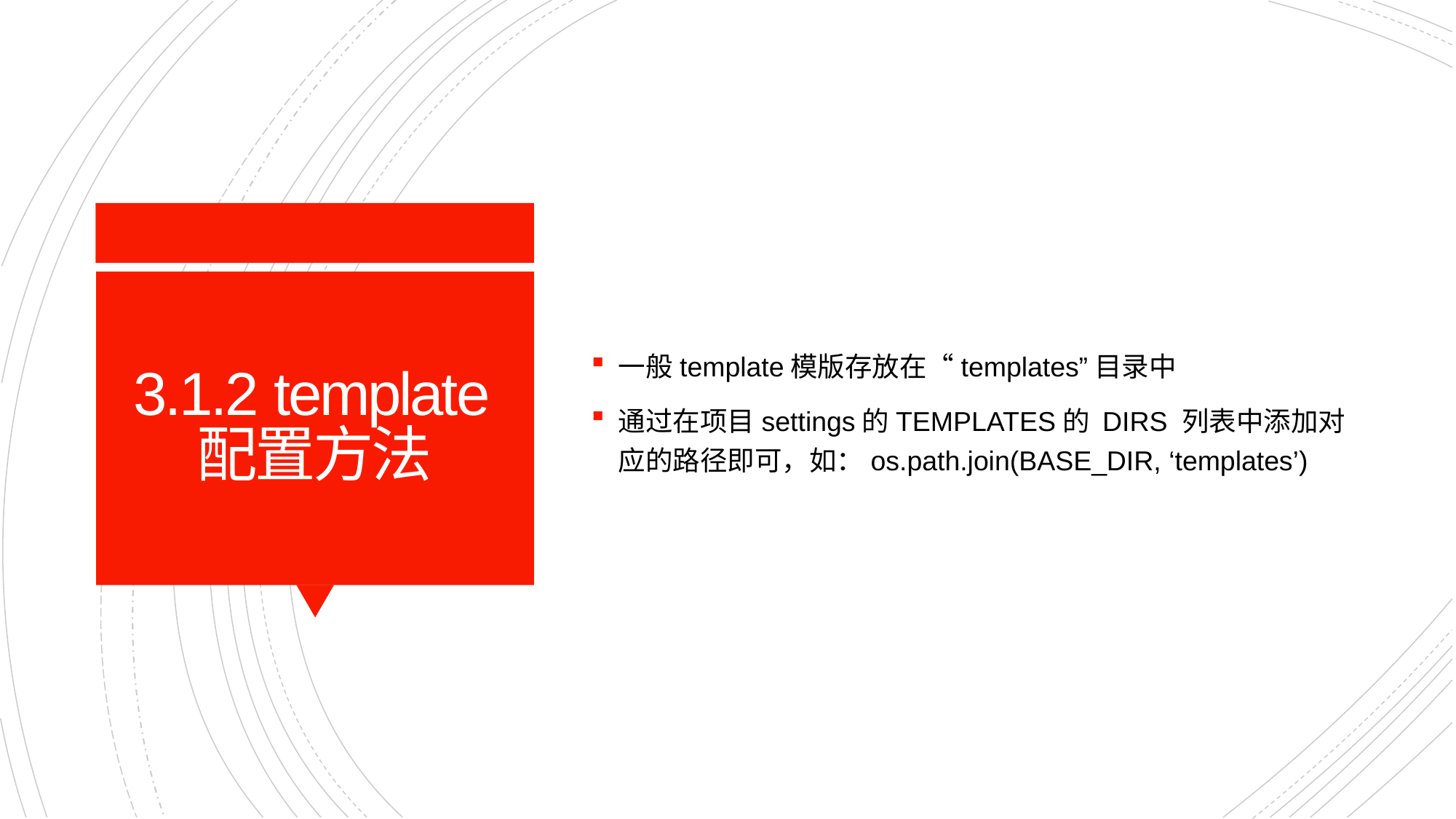

一般template模版存放在“templates”目录中
通过在项目settings的TEMPLATES的 DIRS 列表中添加对应的路径即可，如：os.path.join(BASE_DIR, ‘templates’)
# 3.1.2 template配置方法